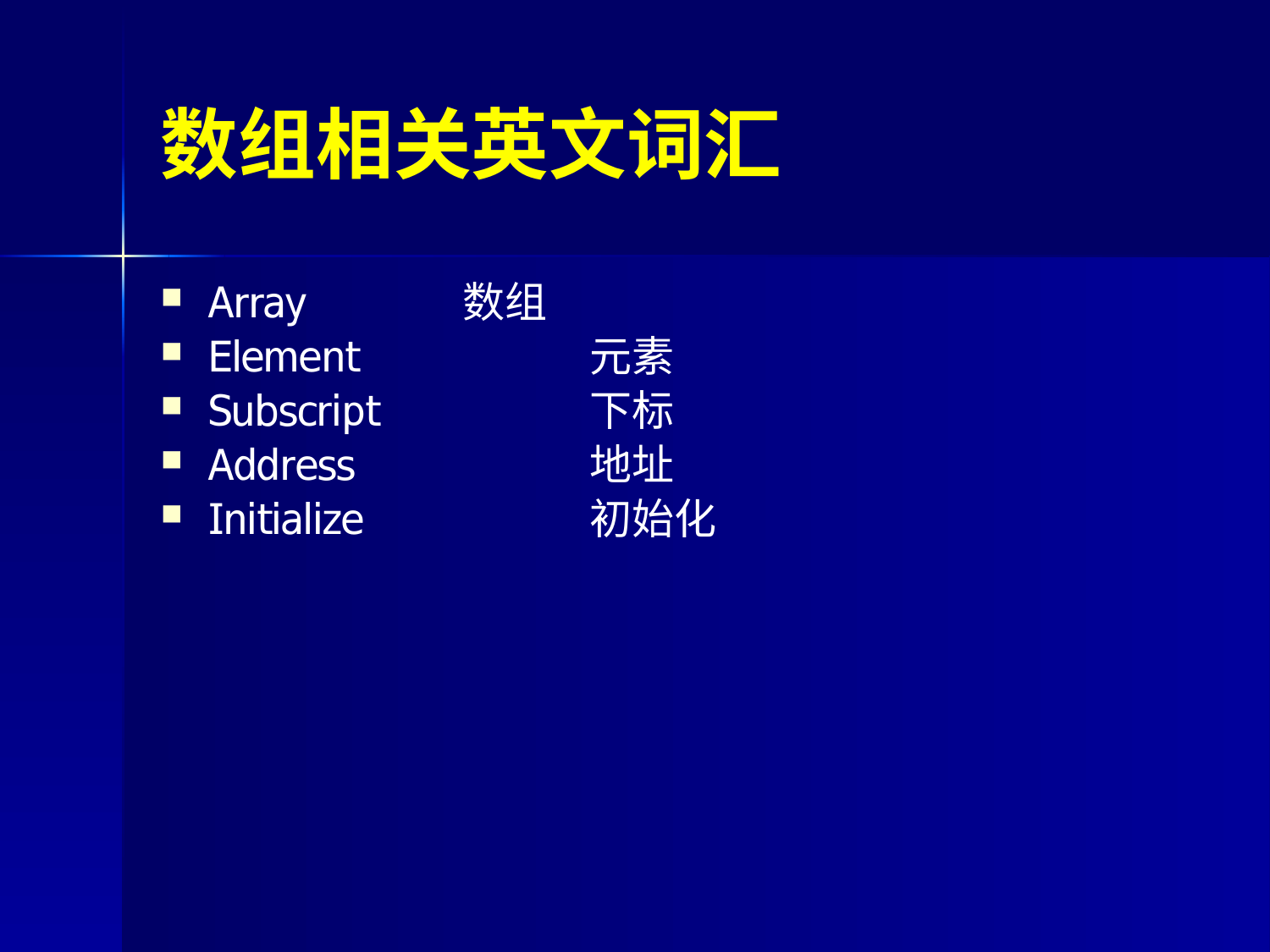

# 数组相关英文词汇
Array		数组
Element		元素
Subscript		下标
Address		地址
Initialize		初始化